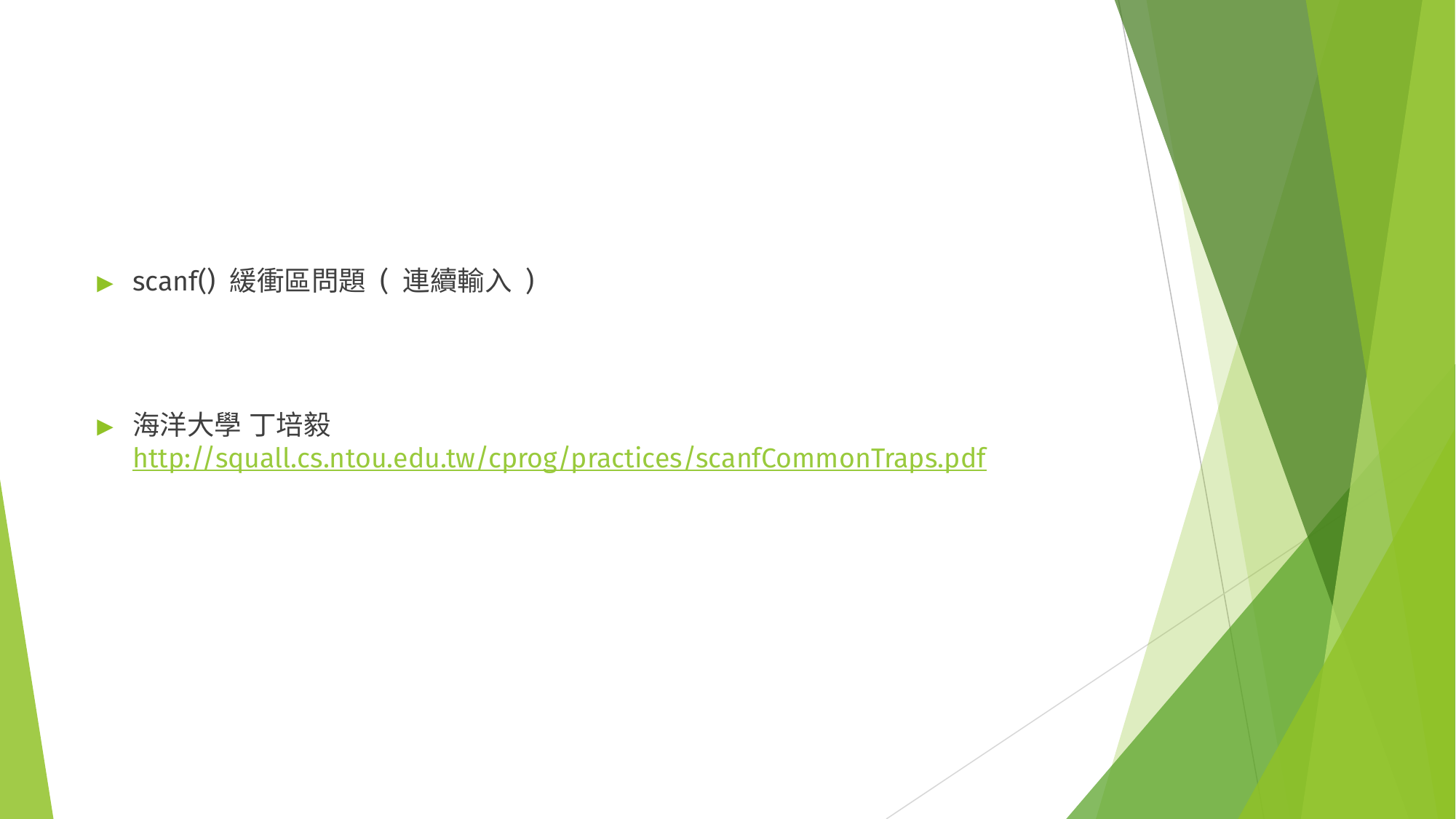

#
scanf() 緩衝區問題 ( 連續輸入 )

海洋大學 丁培毅
http://squall.cs.ntou.edu.tw/cprog/practices/scanfCommonTraps.pdf